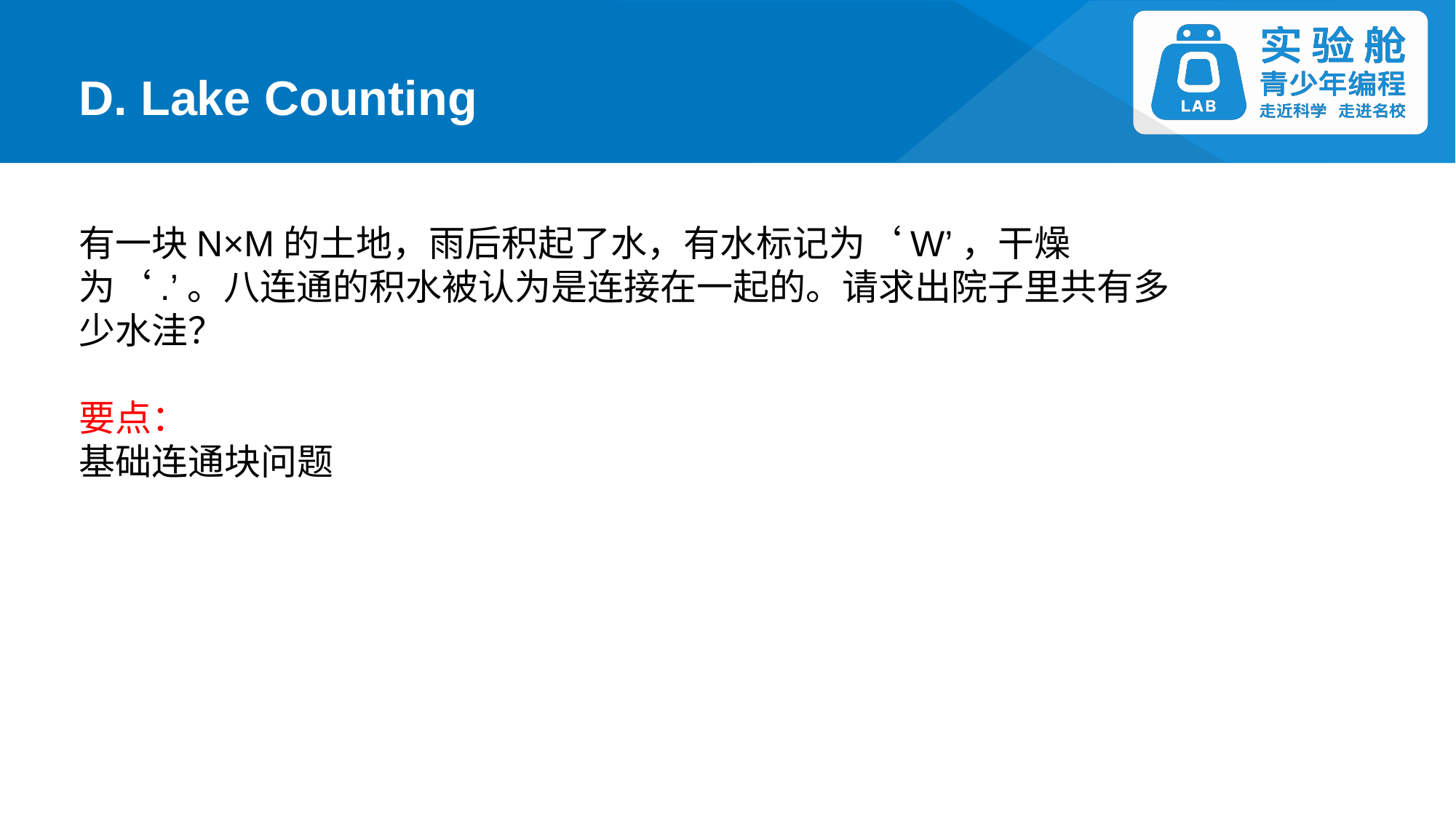

D. Lake Counting
有一块N×M的土地，雨后积起了水，有水标记为‘W’，干燥为‘.’。八连通的积水被认为是连接在一起的。请求出院子里共有多少水洼？

要点：
基础连通块问题